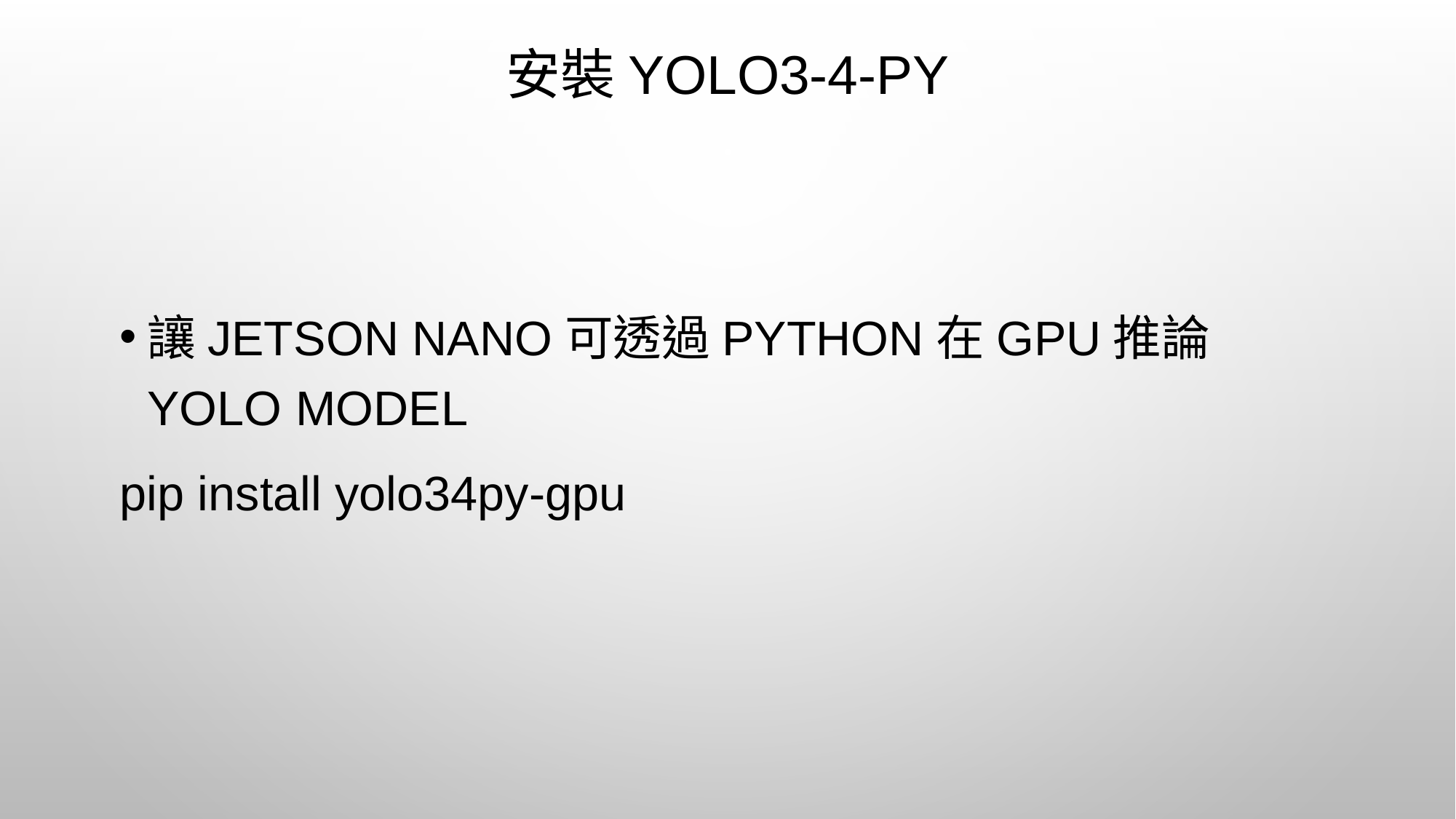

# 安裝YOLO3-4-Py
讓Jetson Nano可透過Python在GPU推論YOLO model
pip install yolo34py-gpu